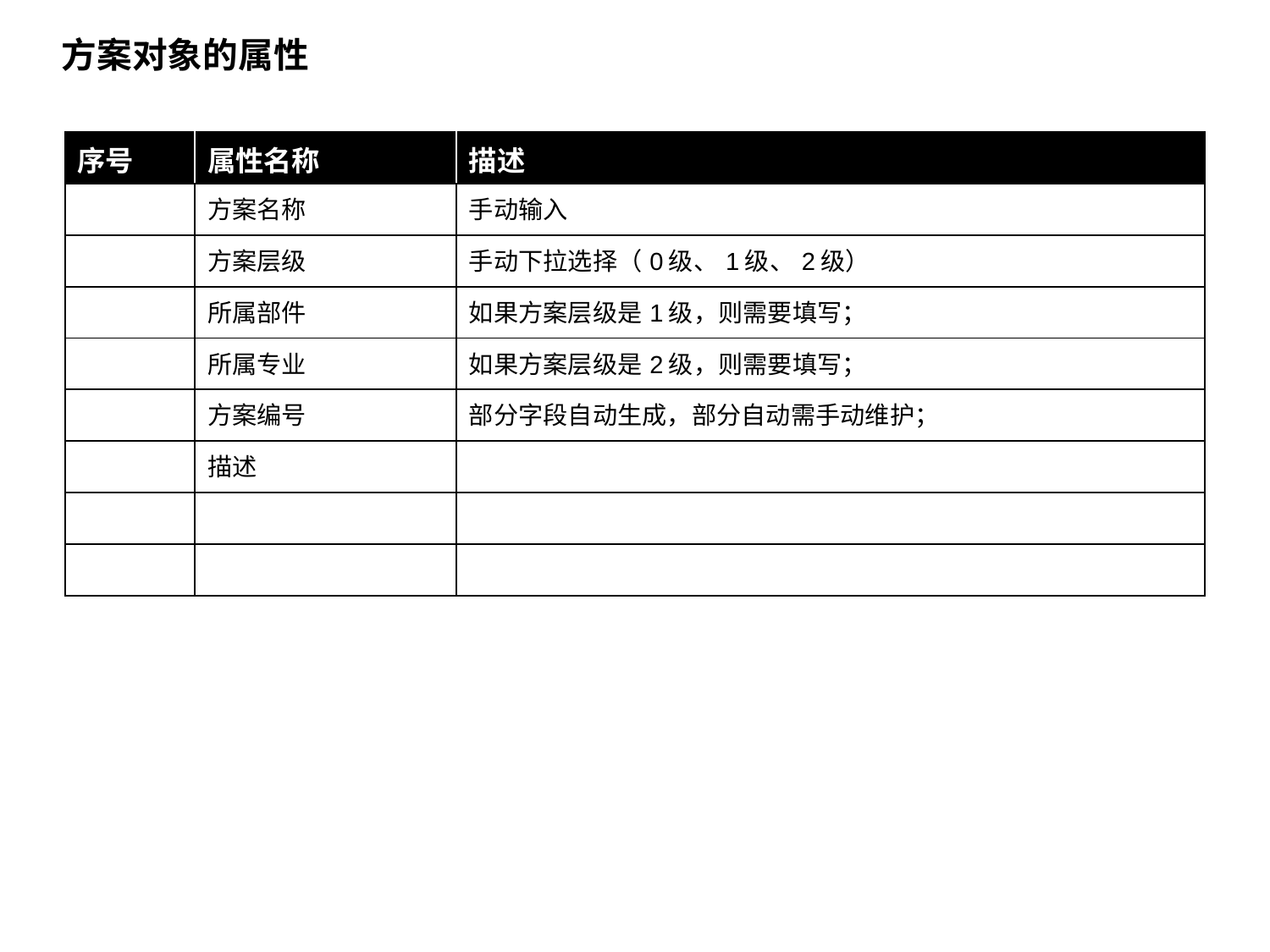

方案对象的属性
| 序号 | 属性名称 | 描述 |
| --- | --- | --- |
|  | 方案名称 | 手动输入 |
|  | 方案层级 | 手动下拉选择（0级、1级、2级） |
|  | 所属部件 | 如果方案层级是1级，则需要填写； |
|  | 所属专业 | 如果方案层级是2级，则需要填写； |
|  | 方案编号 | 部分字段自动生成，部分自动需手动维护； |
|  | 描述 |  |
|  |  |  |
|  |  |  |